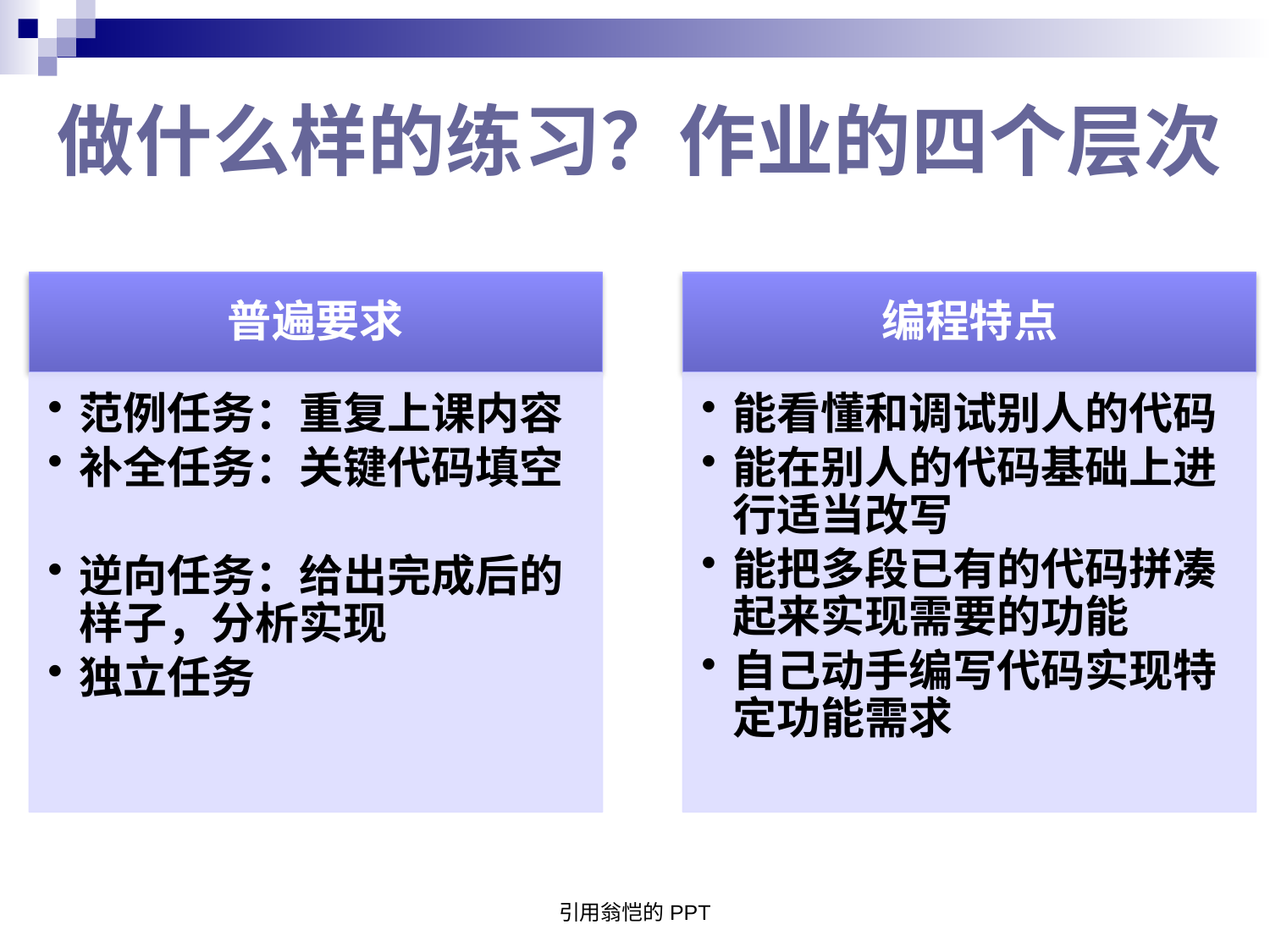

做什么样的练习？作业的四个层次
普遍要求
范例任务：重复上课内容
补全任务：关键代码填空

逆向任务：给出完成后的样子，分析实现
独立任务
编程特点
能看懂和调试别人的代码
能在别人的代码基础上进行适当改写
能把多段已有的代码拼凑起来实现需要的功能
自己动手编写代码实现特定功能需求
引用翁恺的PPT